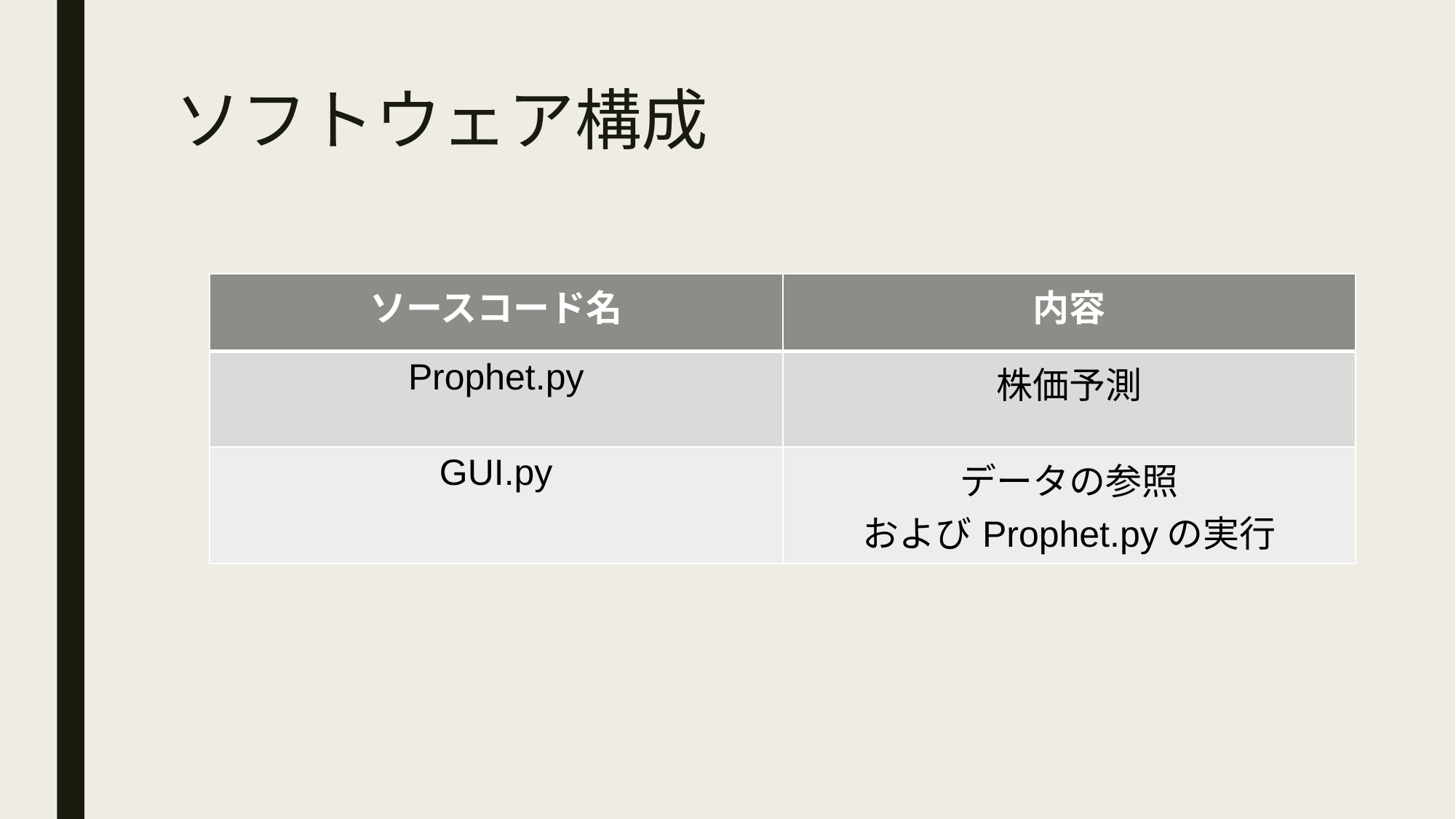

# ソフトウェア構成
| ソースコード名 | 内容 |
| --- | --- |
| Prophet.py | 株価予測 |
| GUI.py | データの参照 およびProphet.pyの実行 |